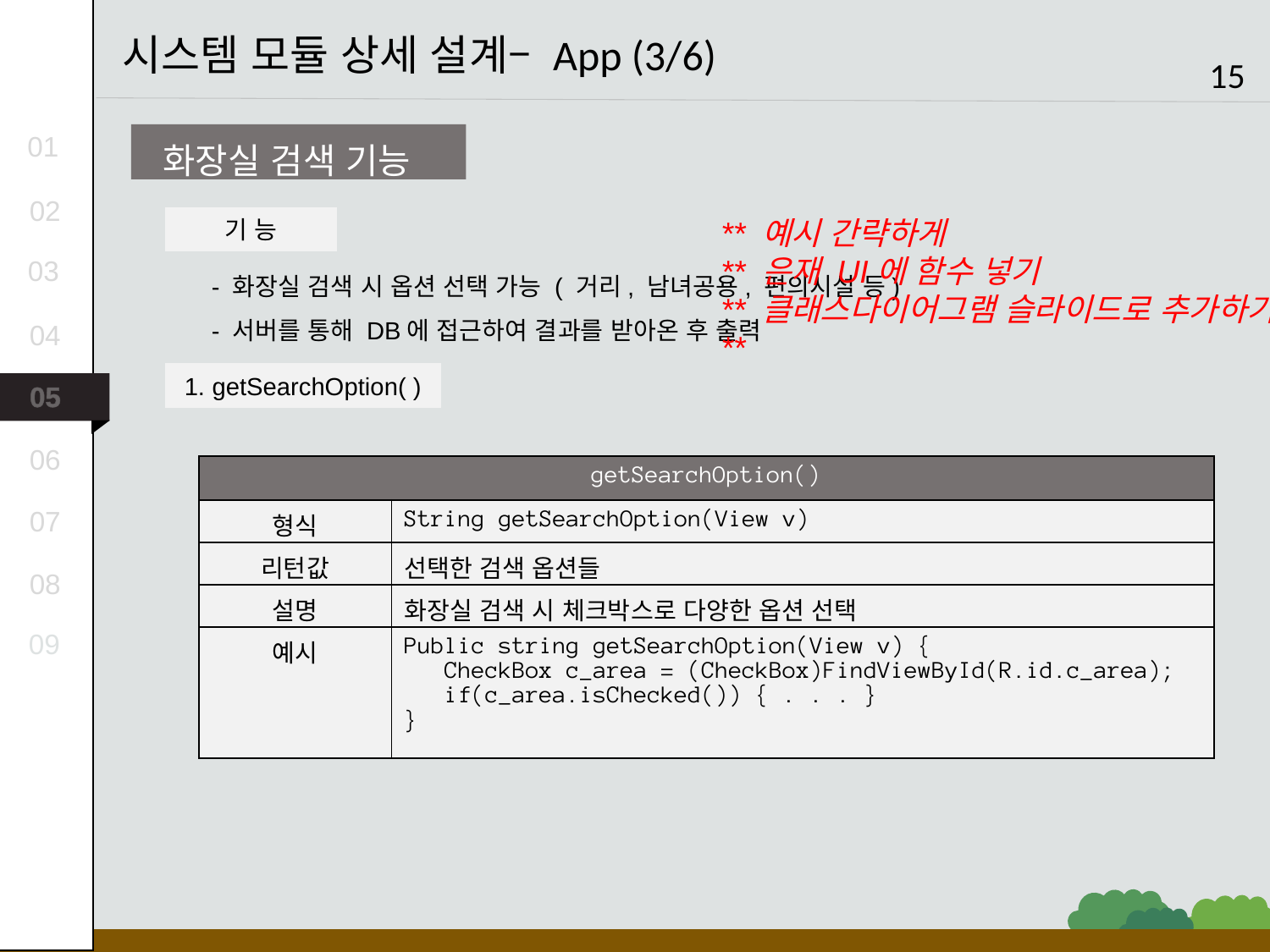

시스템 모듈 상세 설계– App (3/6)

15
화장실 검색 기능
01

02
기 능
** 예시 간략하게
** 은재 UI에 함수 넣기
** 클래스다이어그램 슬라이드로 추가하기
**
03
- 화장실 검색 시 옵션 선택 가능 ( 거리, 남녀공용, 편의시설 등)
- 서버를 통해 DB에 접근하여 결과를 받아온 후 출력

04
1. getSearchOption( )
05

06
| getSearchOption() |  |
| --- | --- |
| 형식 | String getSearchOption(View v) |
| 리턴값 | 선택한 검색 옵션들 |
| 설명 | 화장실 검색 시 체크박스로 다양한 옵션 선택 |
| 예시 | Public string getSearchOption(View v) { CheckBox c\_area = (CheckBox)FindViewById(R.id.c\_area); if(c\_area.isChecked()) { . . . } } |
07
08
09